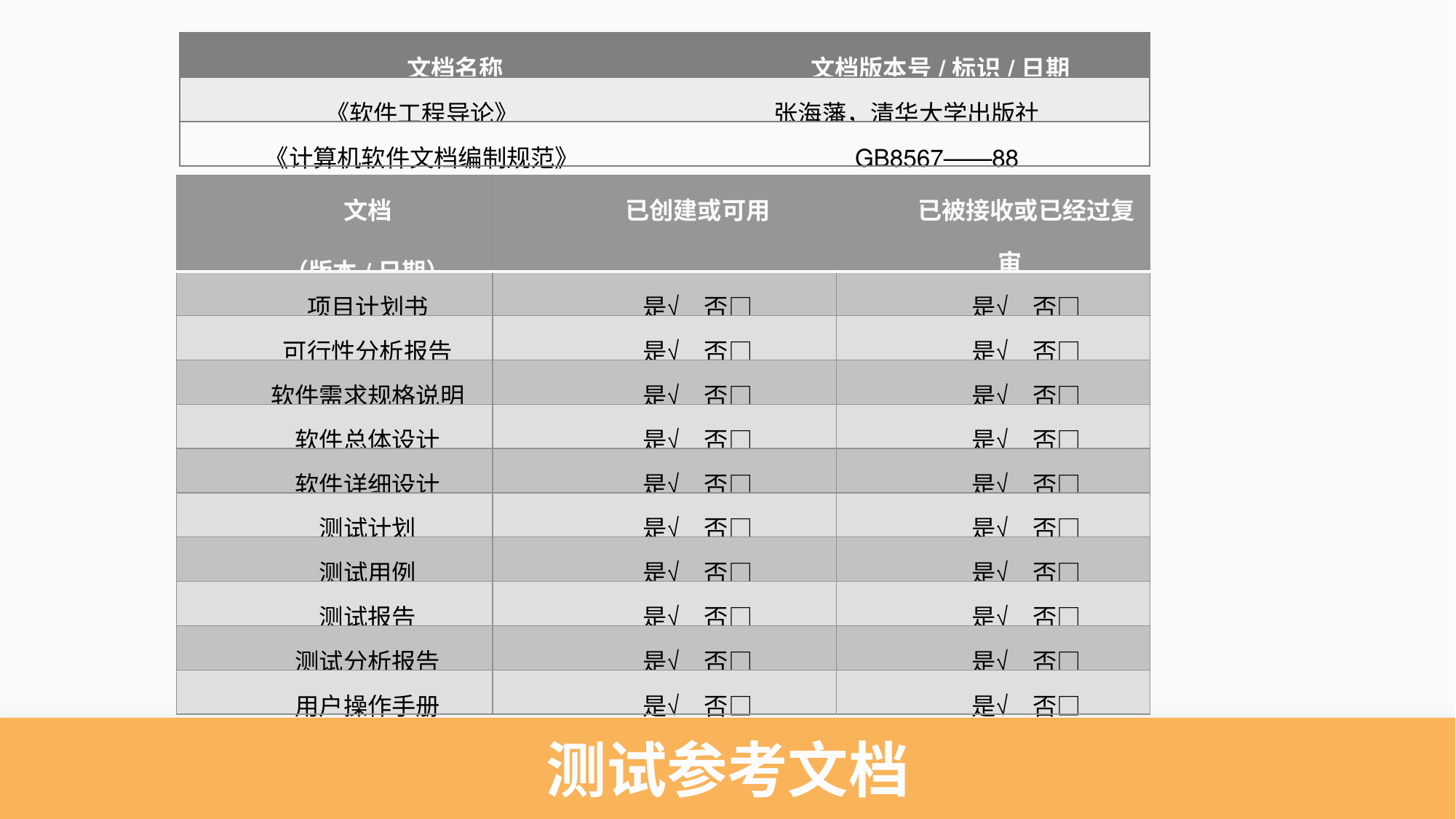

| 文档名称 | 文档版本号/标识/日期 |
| --- | --- |
| 《软件工程导论》 | 张海藩，清华大学出版社 |
| 《计算机软件文档编制规范》 | GB8567——88 |
| 文档 （版本/日期） | 已创建或可用 | 已被接收或已经过复审 |
| --- | --- | --- |
| 项目计划书 | 是√　否□ | 是√　否□ |
| 可行性分析报告 | 是√　否□ | 是√　否□ |
| 软件需求规格说明 | 是√　否□ | 是√　否□ |
| 软件总体设计 | 是√　否□ | 是√　否□ |
| 软件详细设计 | 是√　否□ | 是√　否□ |
| 测试计划 | 是√　否□ | 是√　否□ |
| 测试用例 | 是√　否□ | 是√　否□ |
| 测试报告 | 是√　否□ | 是√　否□ |
| 测试分析报告 | 是√　否□ | 是√　否□ |
| 用户操作手册 | 是√　否□ | 是√　否□ |

测试参考文档